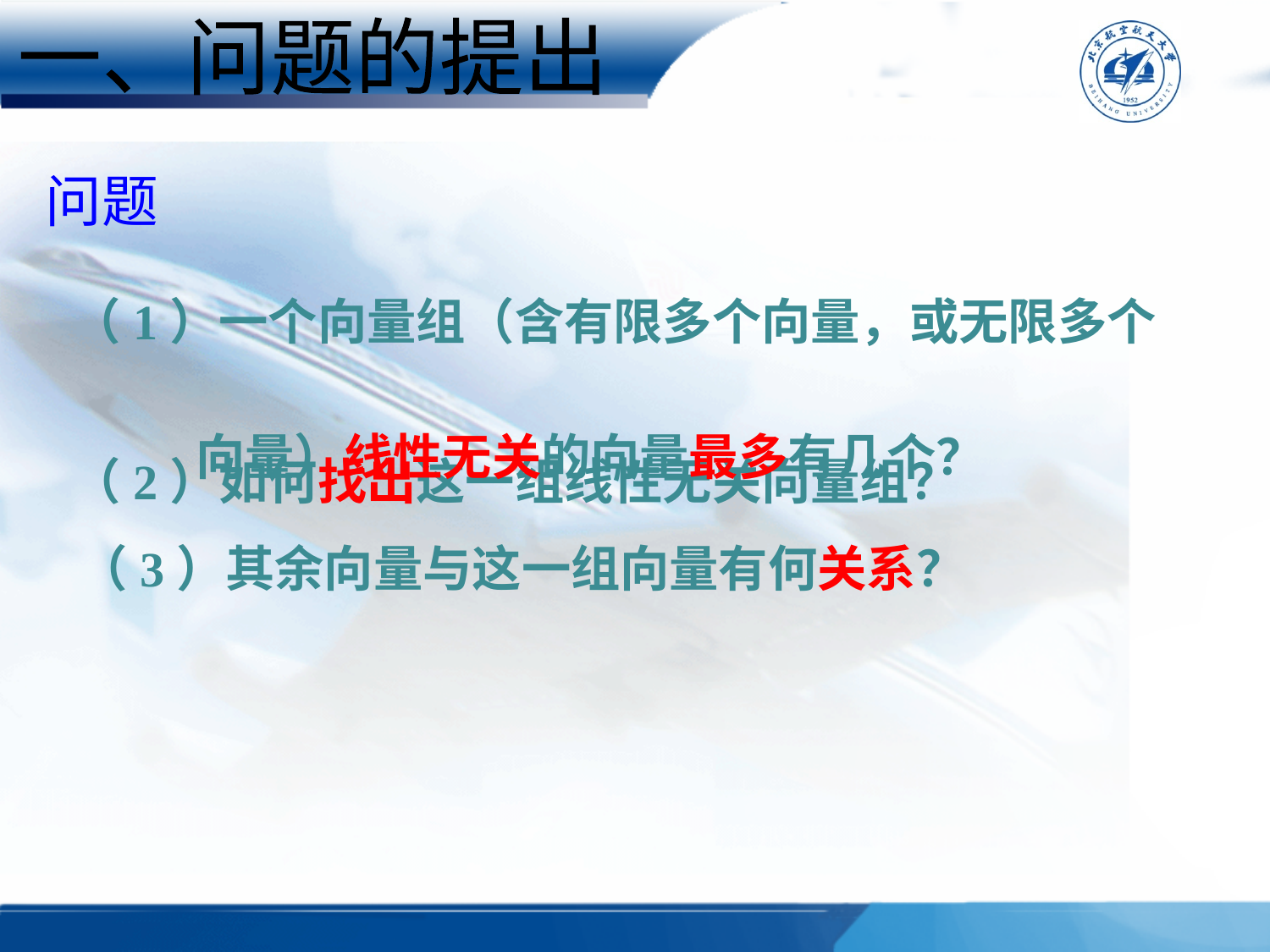

一、问题的提出
问题
（1）一个向量组（含有限多个向量，或无限多个
          向量）线性无关的向量最多有几个？
（2）如何找出这一组线性无关向量组？
（3）其余向量与这一组向量有何关系？